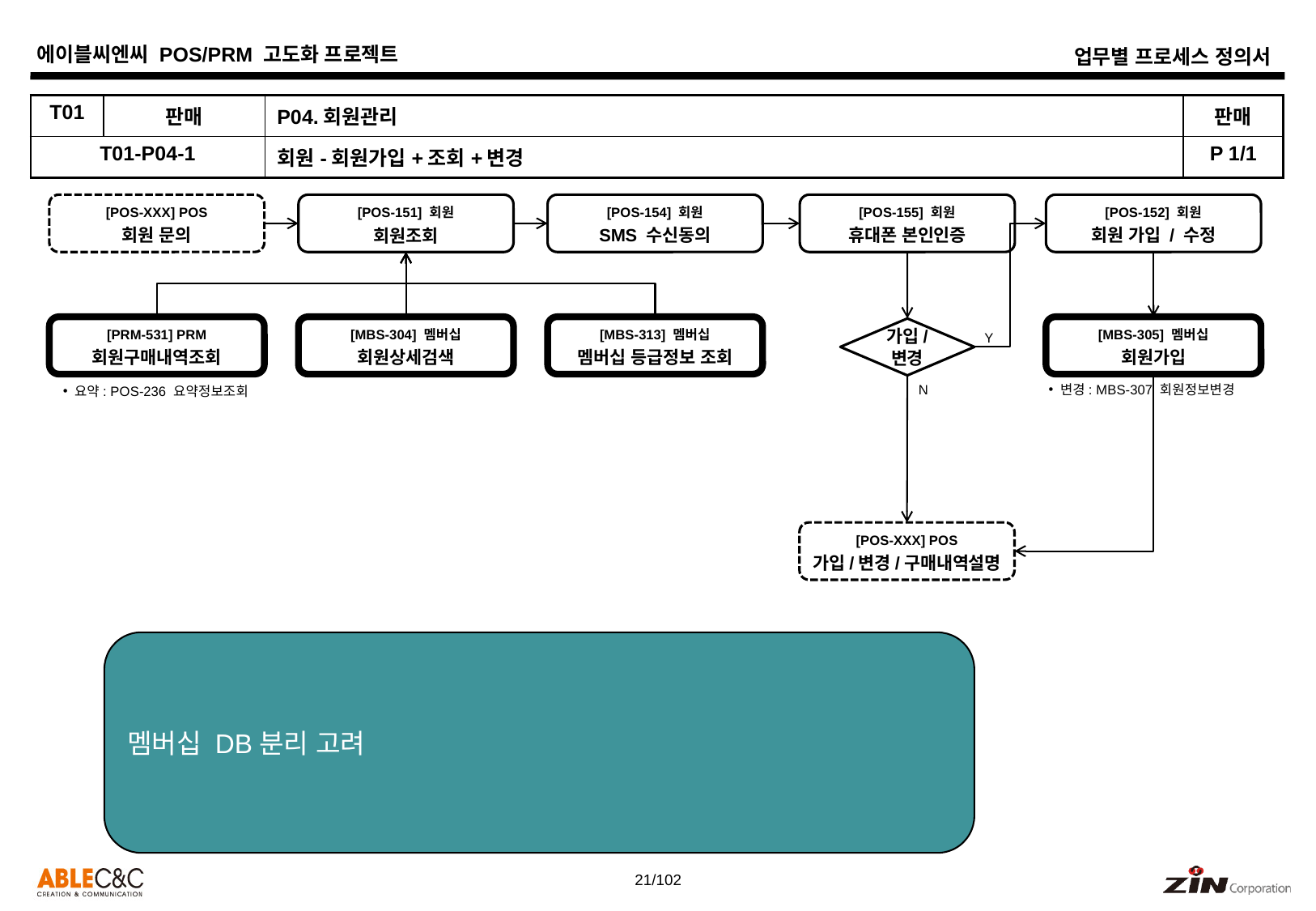

| T01 | 판매 | P04.회원관리 | 판매 |
| --- | --- | --- | --- |
| T01-P04-1 |  | 회원-회원가입+조회+변경 | P 1/1 |
[POS-XXX] POS
회원 문의
[POS-154] 회원
SMS 수신동의
[POS-155] 회원
휴대폰 본인인증
[POS-152] 회원
회원 가입 / 수정
[POS-151] 회원
회원조회
[PRM-531] PRM
회원구매내역조회
[MBS-304] 멤버십
회원상세검색
[MBS-313] 멤버십
멤버십 등급정보 조회
[MBS-305] 멤버십
회원가입
가입/
변경
Y
N
변경: MBS-307 회원정보변경
요약: POS-236 요약정보조회
[POS-XXX] POS
가입/변경/구매내역설명
멤버십 DB분리 고려